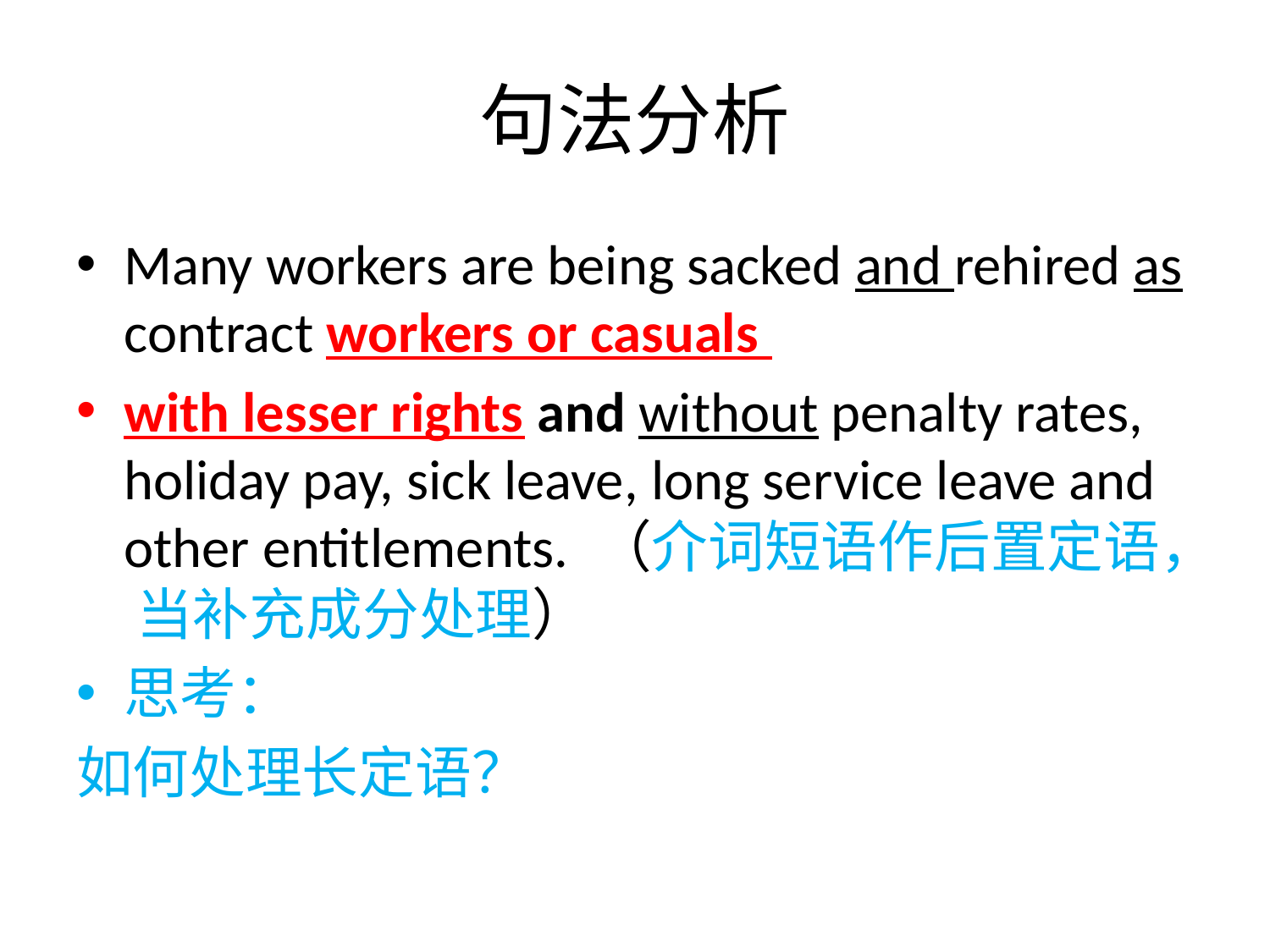

# 句法分析
Many workers are being sacked and rehired as contract workers or casuals
with lesser rights and without penalty rates, holiday pay, sick leave, long service leave and other entitlements. （介词短语作后置定语， 当补充成分处理）
思考：
如何处理长定语？